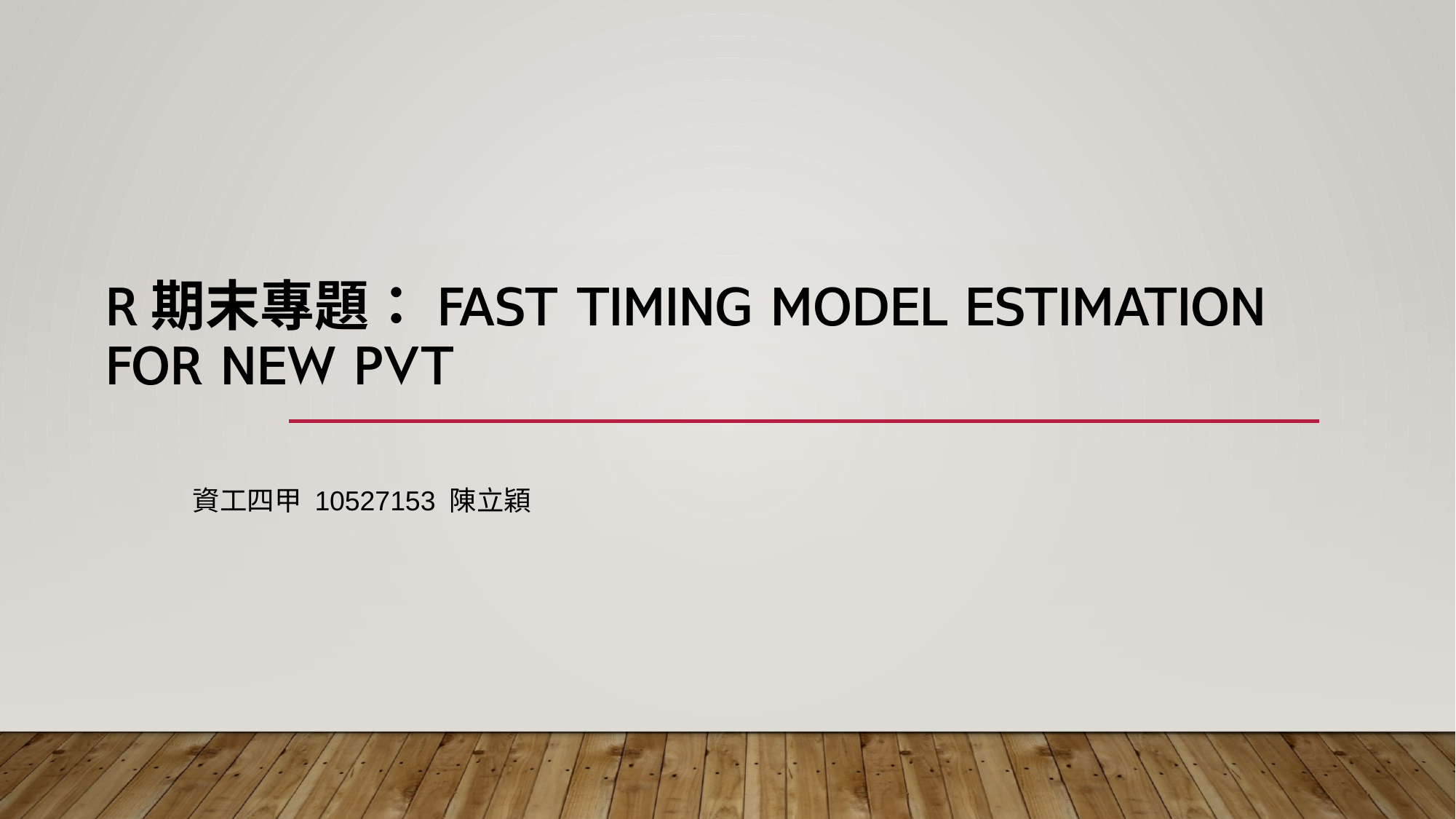

# R期末專題：Fast Timing Model Estimation for new PVT
資工四甲 10527153 陳立穎